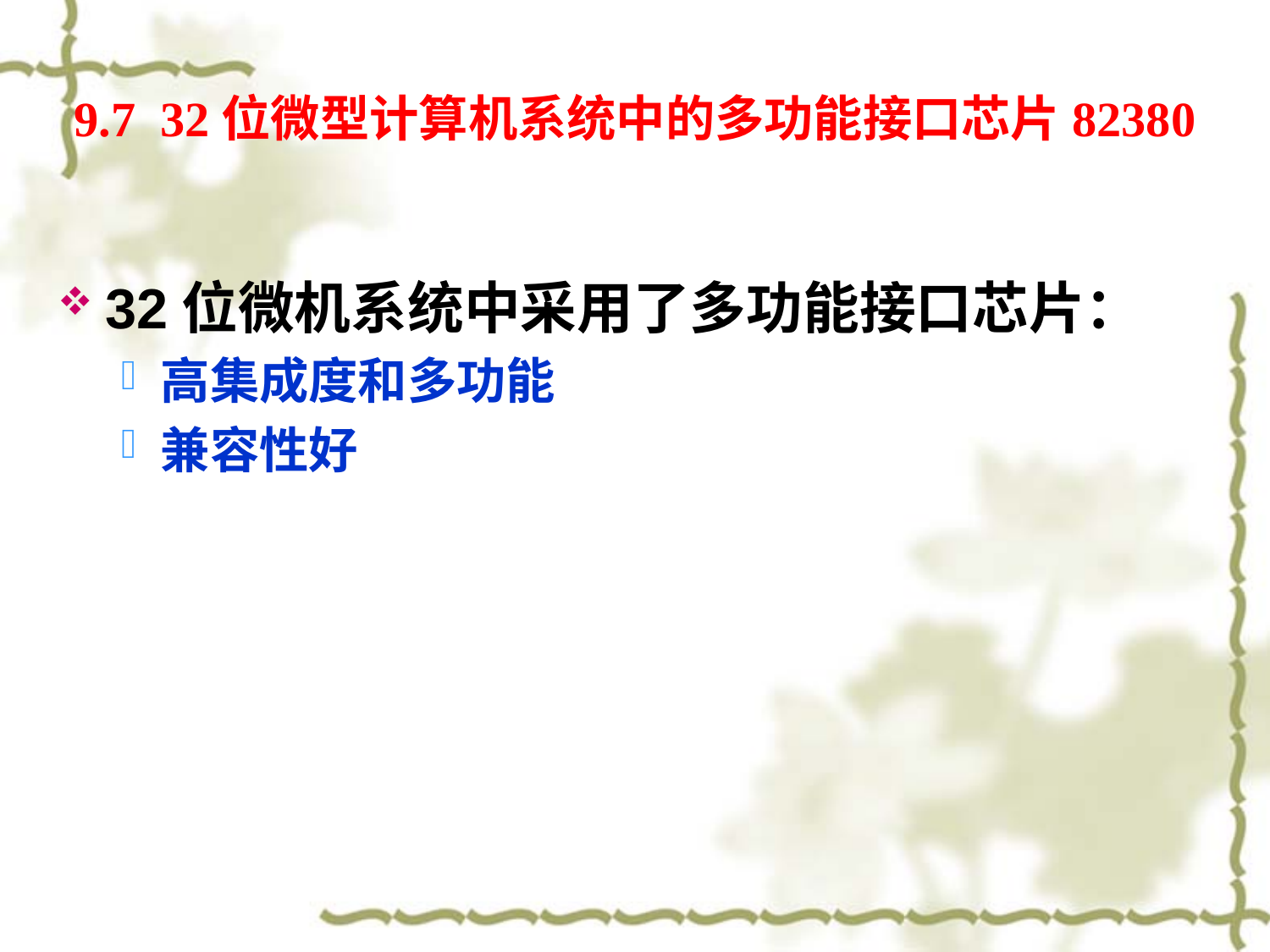

# 9.7  32位微型计算机系统中的多功能接口芯片82380
32位微机系统中采用了多功能接口芯片：
高集成度和多功能
兼容性好